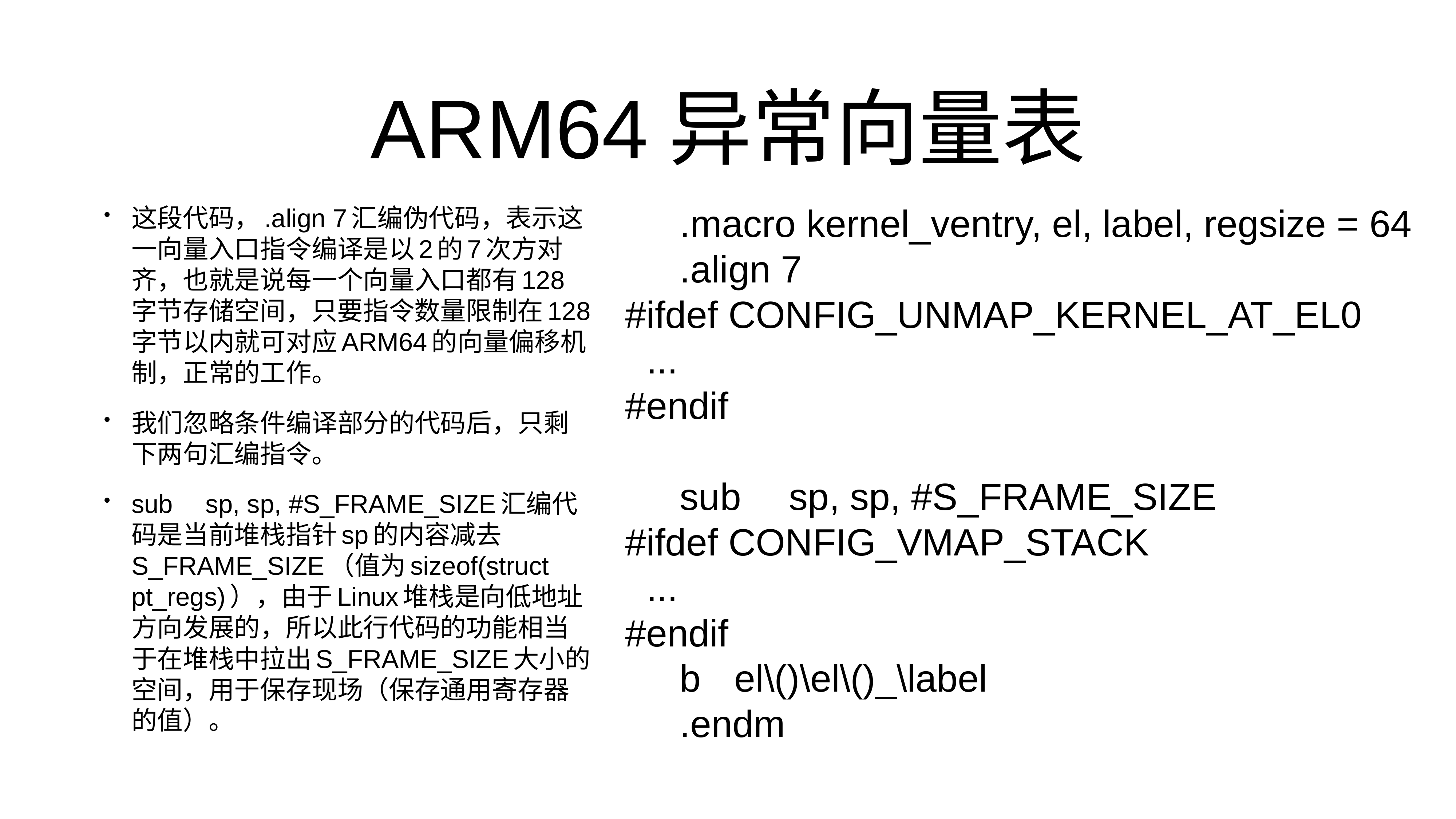

# ARM64异常向量表
	.macro kernel_ventry, el, label, regsize = 64
	.align 7
#ifdef CONFIG_UNMAP_KERNEL_AT_EL0
  ...
#endif

	sub	sp, sp, #S_FRAME_SIZE
#ifdef CONFIG_VMAP_STACK
  ...
#endif
	b	el\()\el\()_\label
	.endm
这段代码，.align 7汇编伪代码，表示这一向量入口指令编译是以2的7次方对齐，也就是说每一个向量入口都有128字节存储空间，只要指令数量限制在128字节以内就可对应ARM64的向量偏移机制，正常的工作。
我们忽略条件编译部分的代码后，只剩下两句汇编指令。
sub	sp, sp, #S_FRAME_SIZE汇编代码是当前堆栈指针sp的内容减去S_FRAME_SIZE（值为sizeof(struct pt_regs)），由于Linux堆栈是向低地址方向发展的，所以此行代码的功能相当于在堆栈中拉出S_FRAME_SIZE大小的空间，用于保存现场（保存通用寄存器的值）。